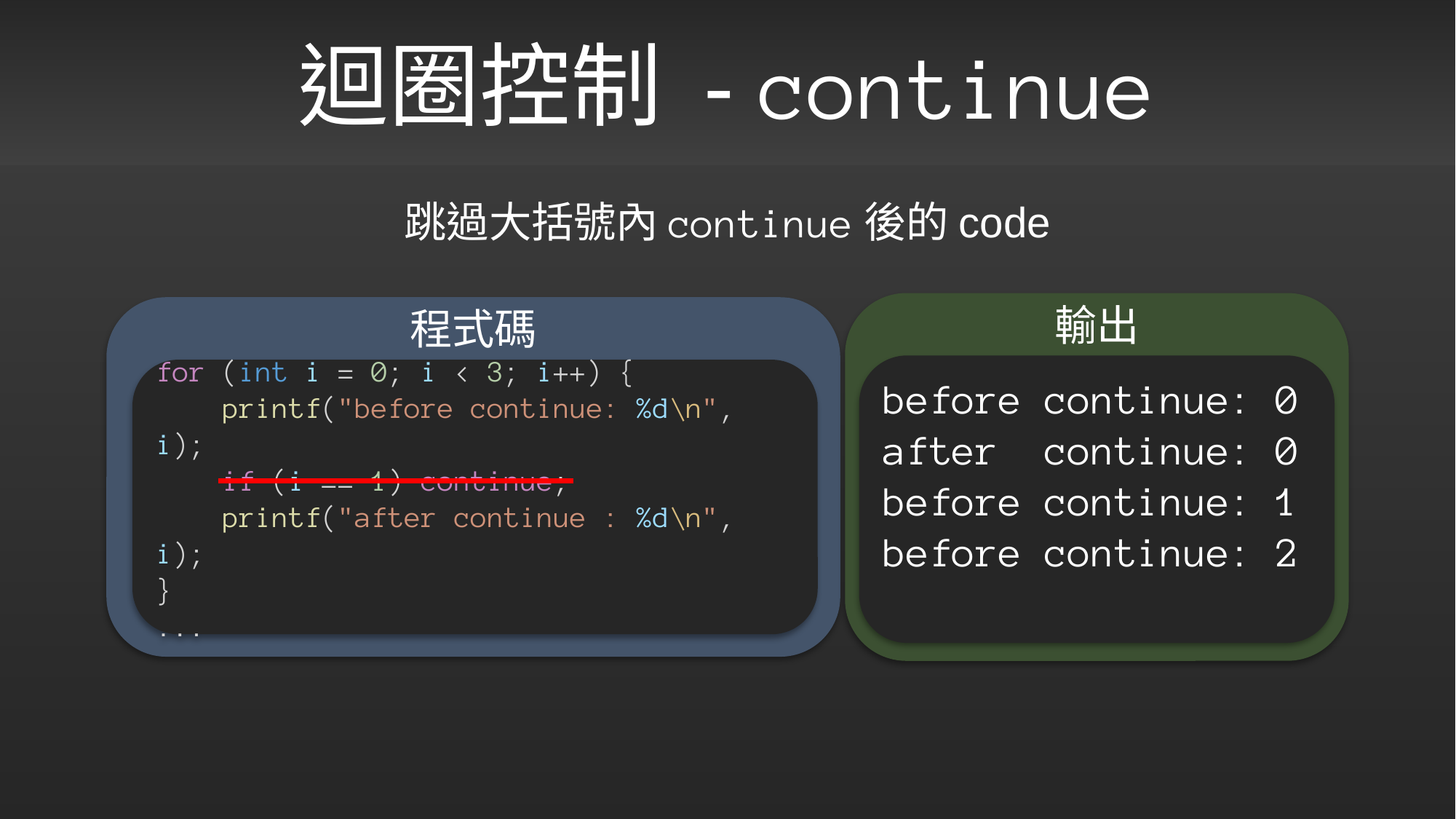

迴圈控制 - continue
跳過大括號內continue後的code

輸出
before continue: 0
after  continue: 0
before continue: 1
before continue: 2
after  continue: 2

程式碼
for (int i = 0; i < 3; i++) {
    printf("before continue: %d\n", i);
    if (i == 1) continue;
    printf("after continue : %d\n", i);
}
...